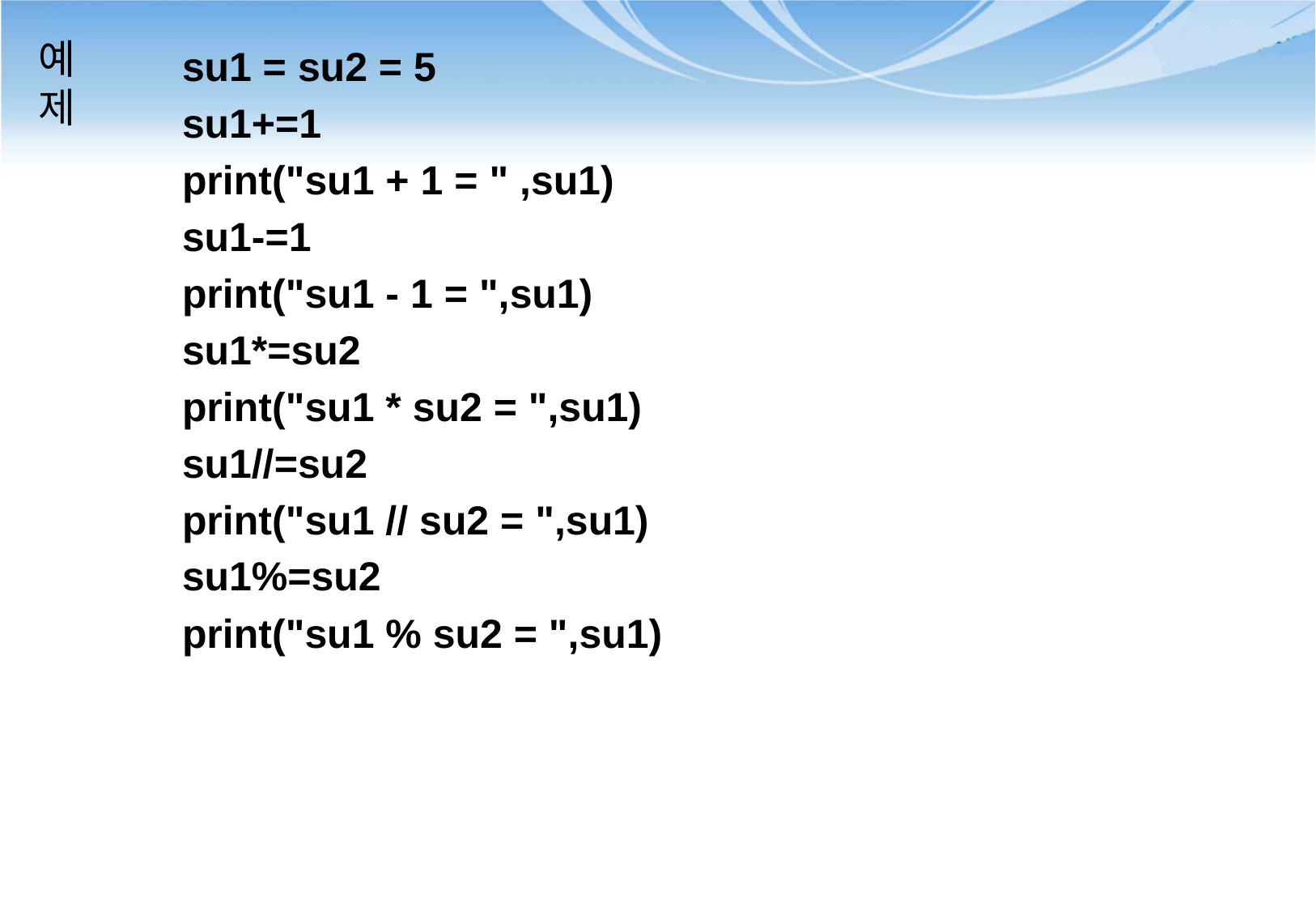

# 예 제
su1 = su2 = 5
su1+=1
print("su1 + 1 = " ,su1)
su1-=1
print("su1 - 1 = ",su1)
su1*=su2
print("su1 * su2 = ",su1)
su1//=su2
print("su1 // su2 = ",su1)
su1%=su2
print("su1 % su2 = ",su1)